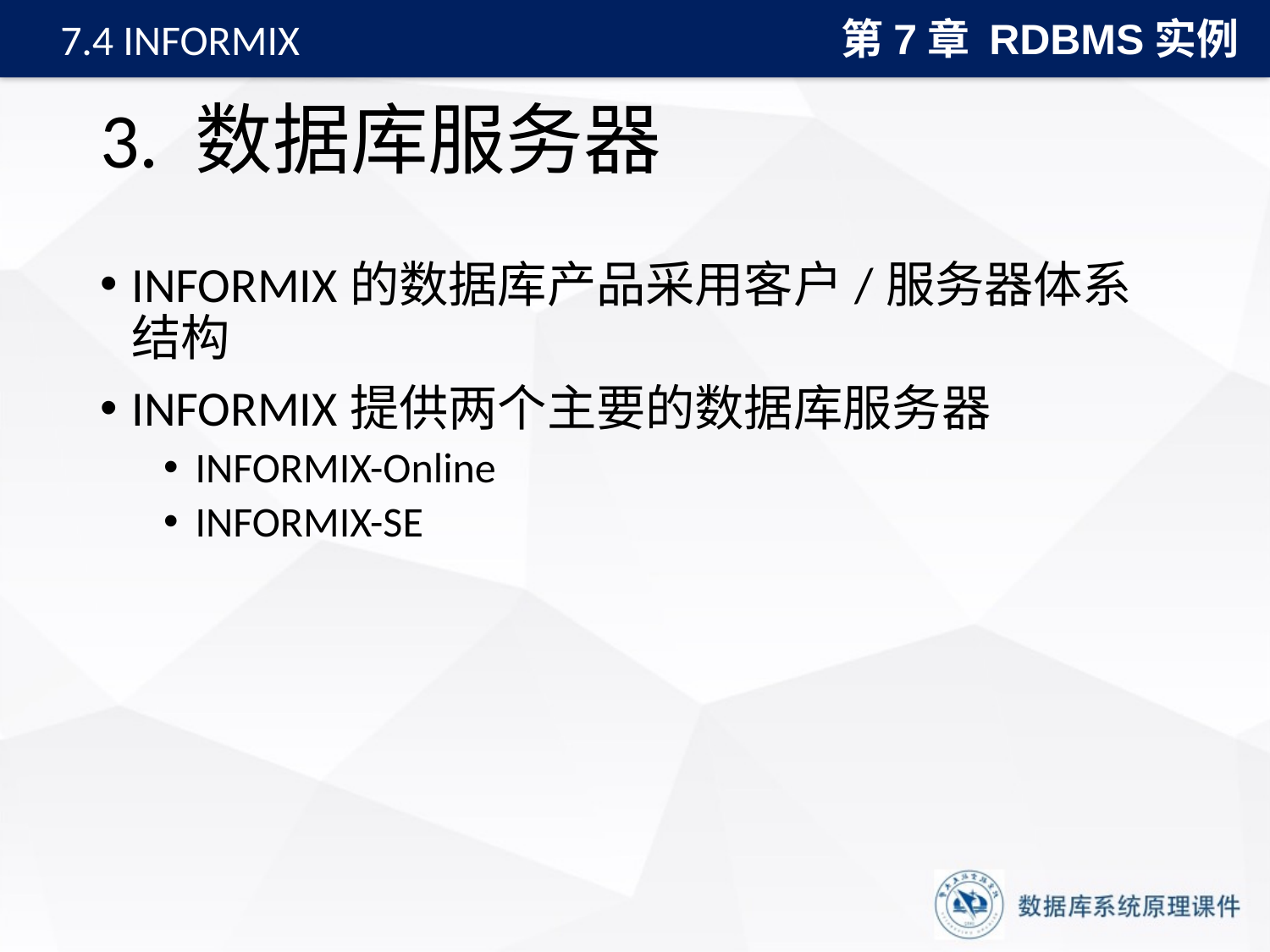

第7章 RDBMS实例
7.4 INFORMIX
# 3. 数据库服务器
INFORMIX的数据库产品采用客户/服务器体系结构
INFORMIX提供两个主要的数据库服务器
INFORMIX-Online
INFORMIX-SE